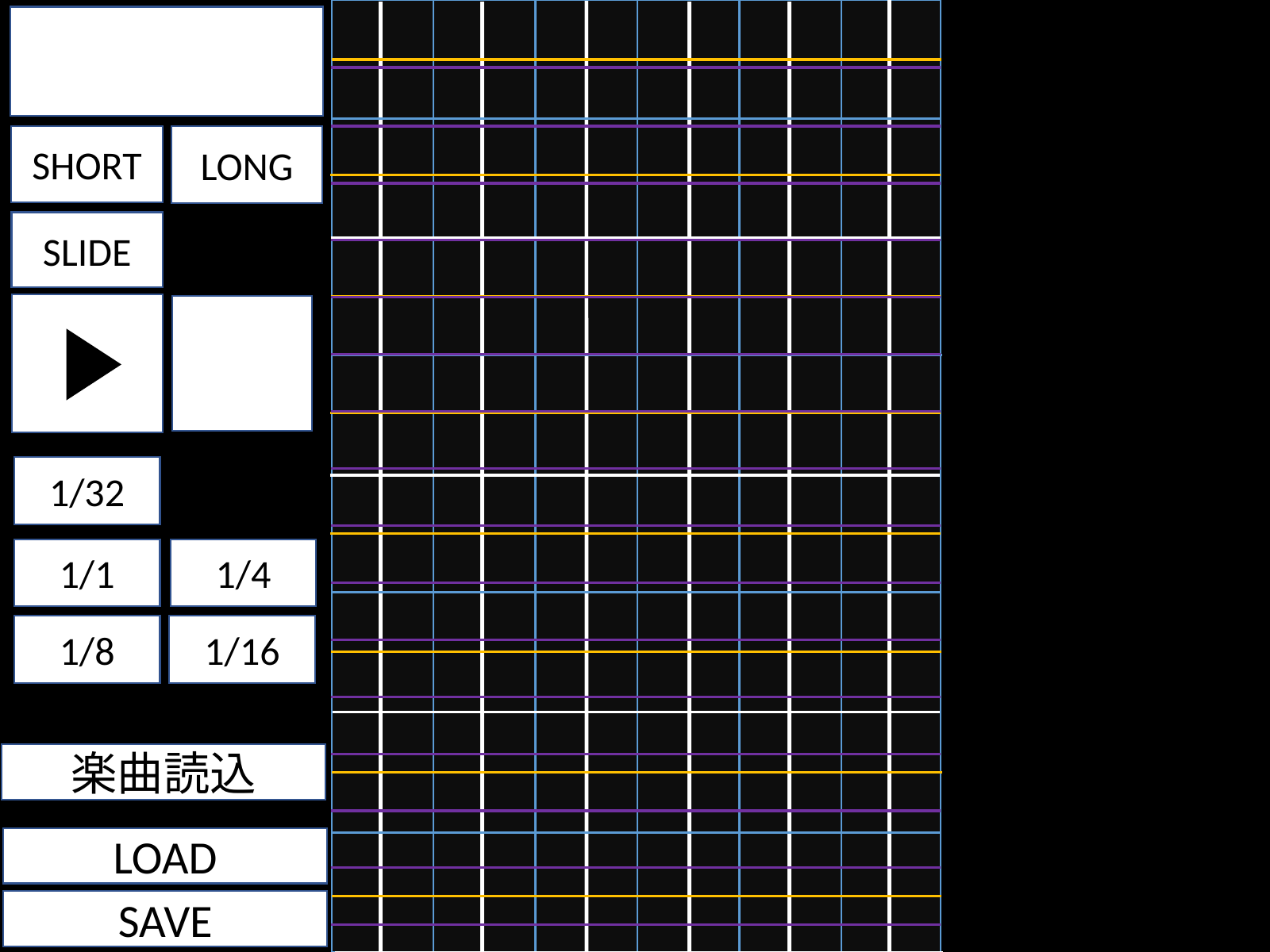

SLIDE
SHORT
LONG

SLIDE

SLIDE

LOAD
1/32

1/1
1/4
1/8
1/16
楽曲読込
LOAD
SAVE